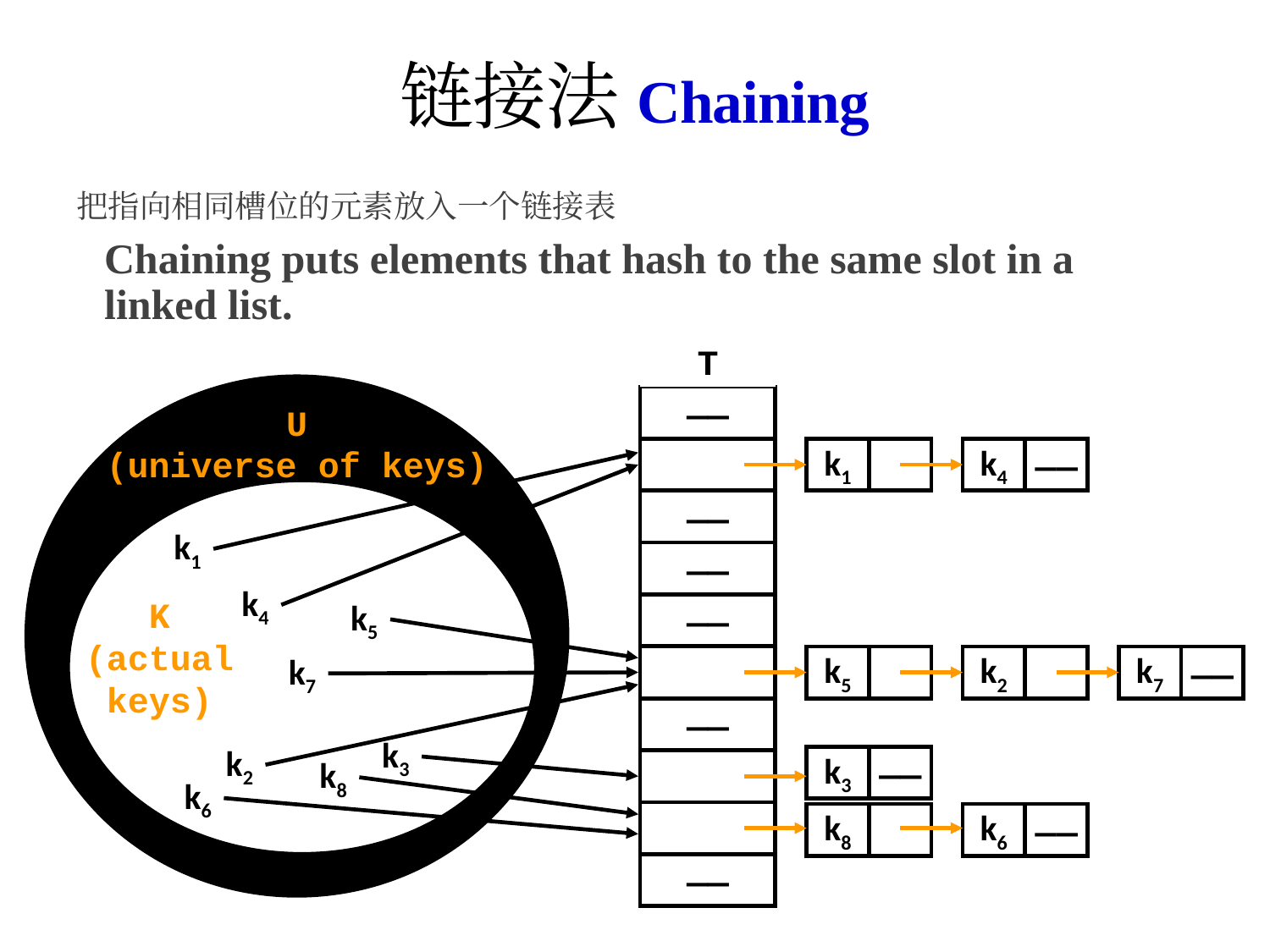

# 链接法Chaining
把指向相同槽位的元素放入一个链接表
Chaining puts elements that hash to the same slot in a linked list.

T

——
U
(universe of keys)

k1

k4

——

——
k1

——
k4
K
(actual
keys)

——
k5

k5

k2

k7

——
k7

——
k3
k2

k3

——

k8

k6

k8

k6

——

——